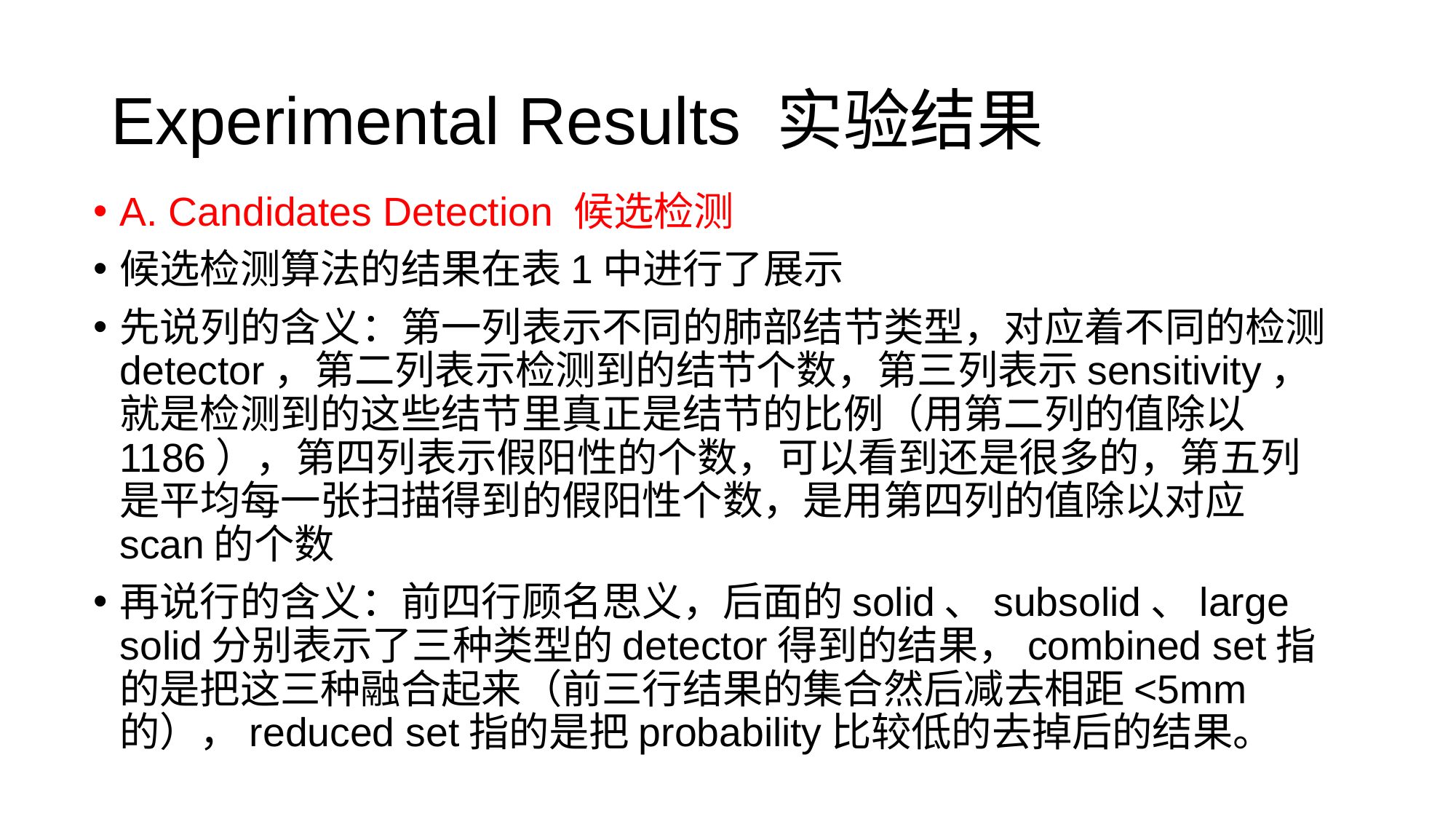

# Experimental Results 实验结果
A. Candidates Detection 候选检测
候选检测算法的结果在表1中进行了展示
先说列的含义：第一列表示不同的肺部结节类型，对应着不同的检测detector，第二列表示检测到的结节个数，第三列表示sensitivity，就是检测到的这些结节里真正是结节的比例（用第二列的值除以1186），第四列表示假阳性的个数，可以看到还是很多的，第五列是平均每一张扫描得到的假阳性个数，是用第四列的值除以对应scan的个数
再说行的含义：前四行顾名思义，后面的solid、subsolid、large solid分别表示了三种类型的detector得到的结果，combined set指的是把这三种融合起来（前三行结果的集合然后减去相距<5mm的），reduced set指的是把probability比较低的去掉后的结果。